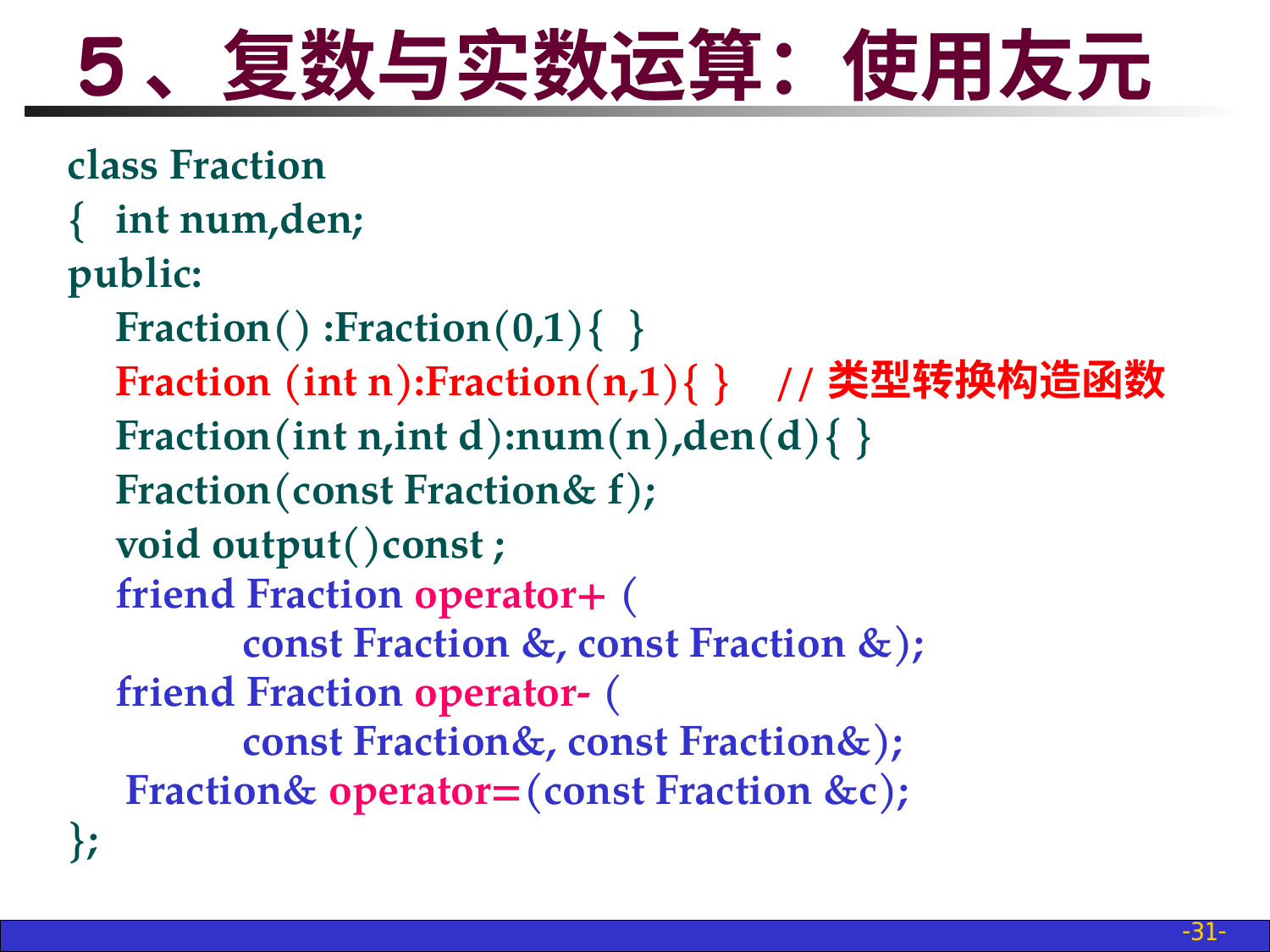

# 5、复数与实数运算：使用友元
class Fraction
{	int num,den;
public:
	Fraction() :Fraction(0,1){  }
	Fraction (int n):Fraction(n,1){ }    //类型转换构造函数
	Fraction(int n,int d):num(n),den(d){ }
	Fraction(const Fraction& f);
	void output()const ;
	friend Fraction operator+ (
		const Fraction &, const Fraction &);
	friend Fraction operator- (
		const Fraction&, const Fraction&);
	 Fraction& operator=(const Fraction &c);
};
-31-